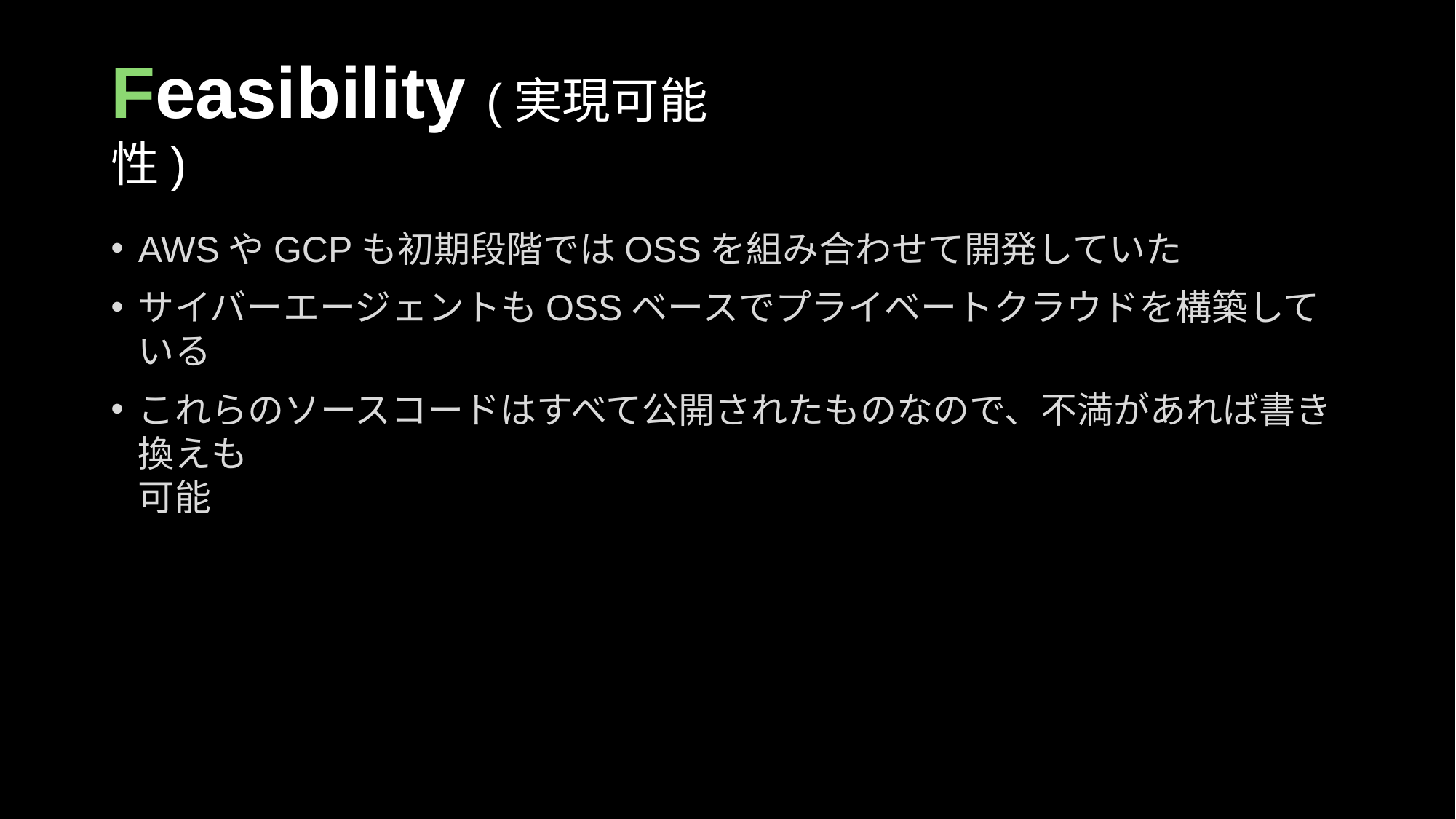

# Feasibility (実現可能性)
AWSやGCPも初期段階ではOSSを組み合わせて開発していた
サイバーエージェントもOSSベースでプライベートクラウドを構築している
これらのソースコードはすべて公開されたものなので、不満があれば書き換えも
可能